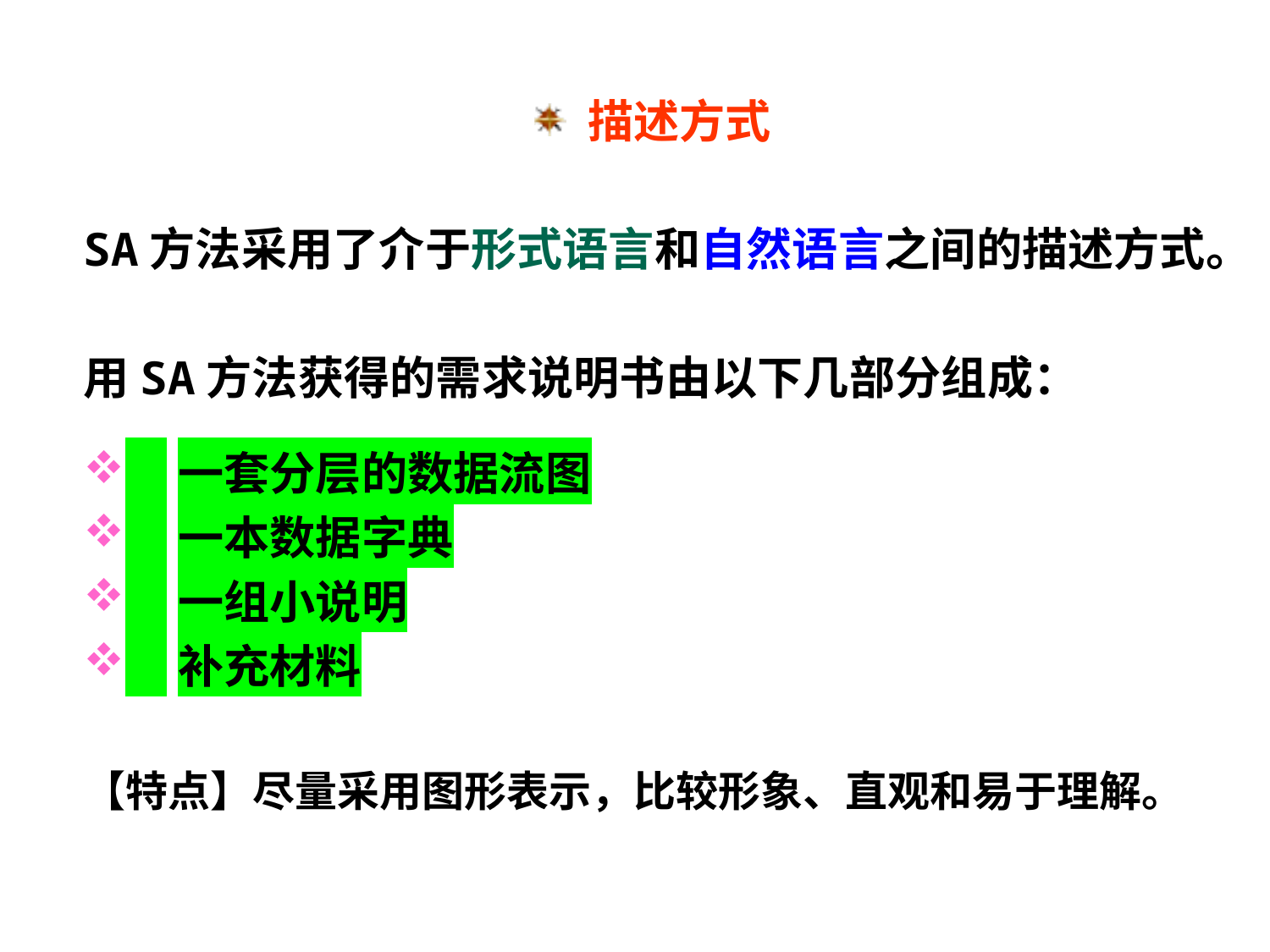

描述方式

SA方法采用了介于形式语言和自然语言之间的描述方式。

用SA方法获得的需求说明书由以下几部分组成：
    一套分层的数据流图
    一本数据字典
    一组小说明
    补充材料

【特点】尽量采用图形表示，比较形象、直观和易于理解。